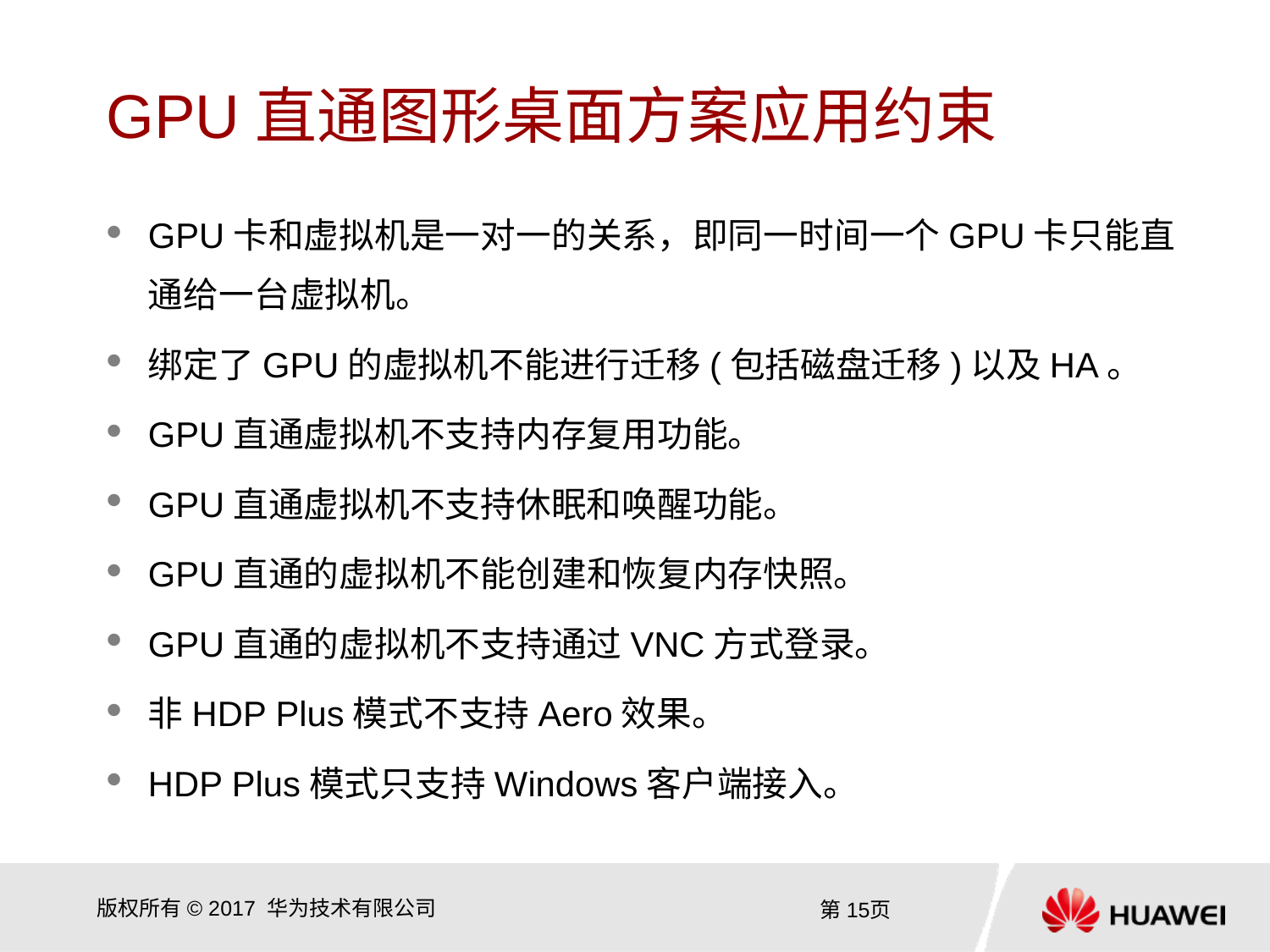

# GPU直通图形桌面方案应用约束
GPU卡和虚拟机是一对一的关系，即同一时间一个GPU卡只能直通给一台虚拟机。
绑定了GPU的虚拟机不能进行迁移(包括磁盘迁移)以及HA。
GPU直通虚拟机不支持内存复用功能。
GPU直通虚拟机不支持休眠和唤醒功能。
GPU直通的虚拟机不能创建和恢复内存快照。
GPU直通的虚拟机不支持通过VNC方式登录。
非HDP Plus模式不支持Aero效果。
HDP Plus模式只支持Windows客户端接入。